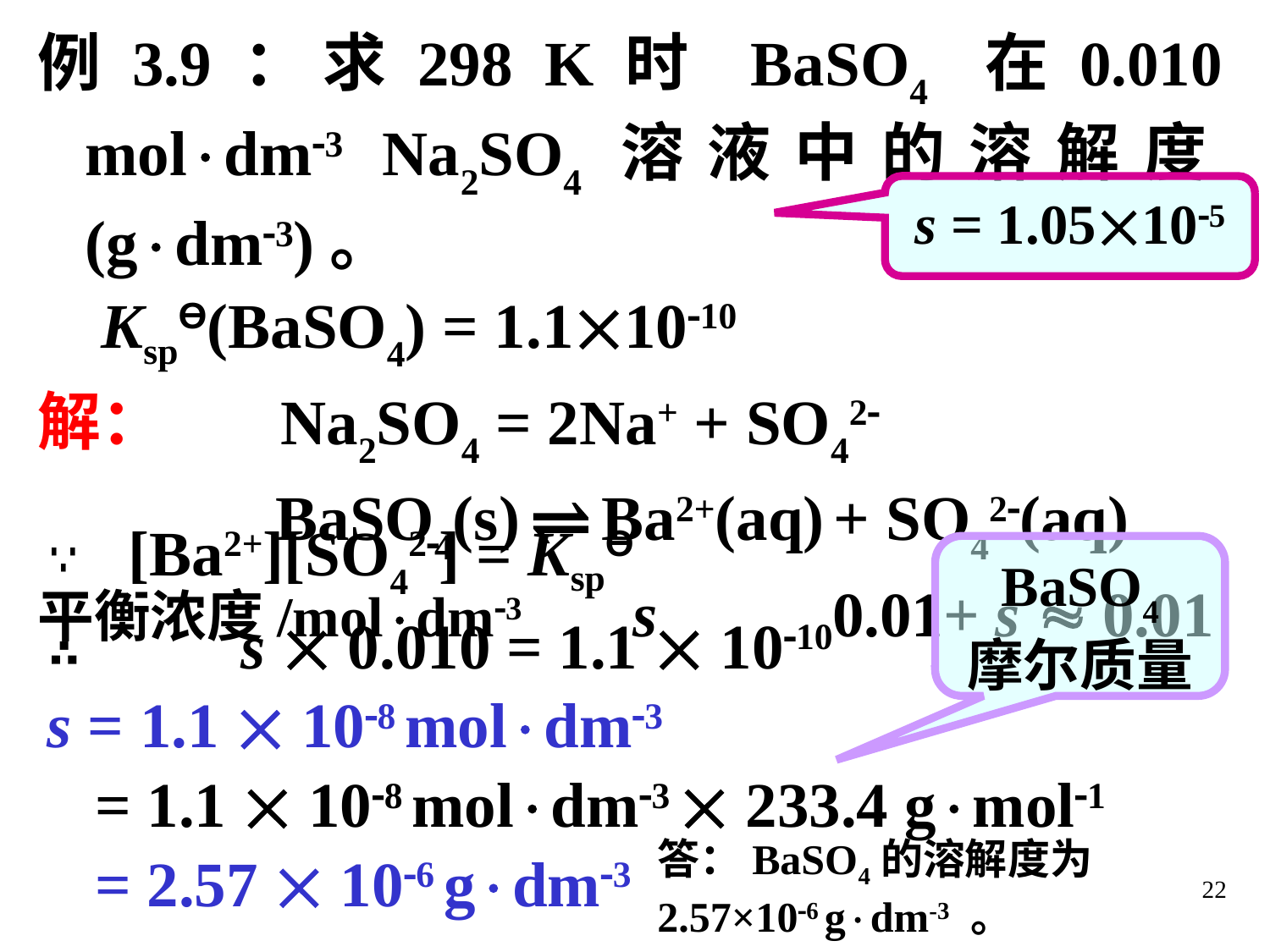

例3.9：求298 K时 BaSO4 在0.010 mol⋅dm−3 Na2SO4溶液中的溶解度(g⋅dm−3)。
    KspƟ(BaSO4) = 1.1×10−10
解：       Na2SO4 = 2Na+ + SO42−
               BaSO4(s) ⇌ Ba2+(aq) + SO42−(aq)
平衡浓度/mol⋅dm−3       s           0.01+ s ≈ 0.01
s = 1.05×10−5
∵   [Ba2+][SO42−] = KspƟ
∴          s × 0.010 = 1.1 × 10−10
s = 1.1 × 10−8 mol⋅dm−3
   = 1.1 × 10−8 mol⋅dm−3 × 233.4 g⋅mol−1
   = 2.57 × 10−6 g⋅dm−3
BaSO4
摩尔质量
答：BaSO4的溶解度为2.57×10−6 g⋅dm-3 。
22